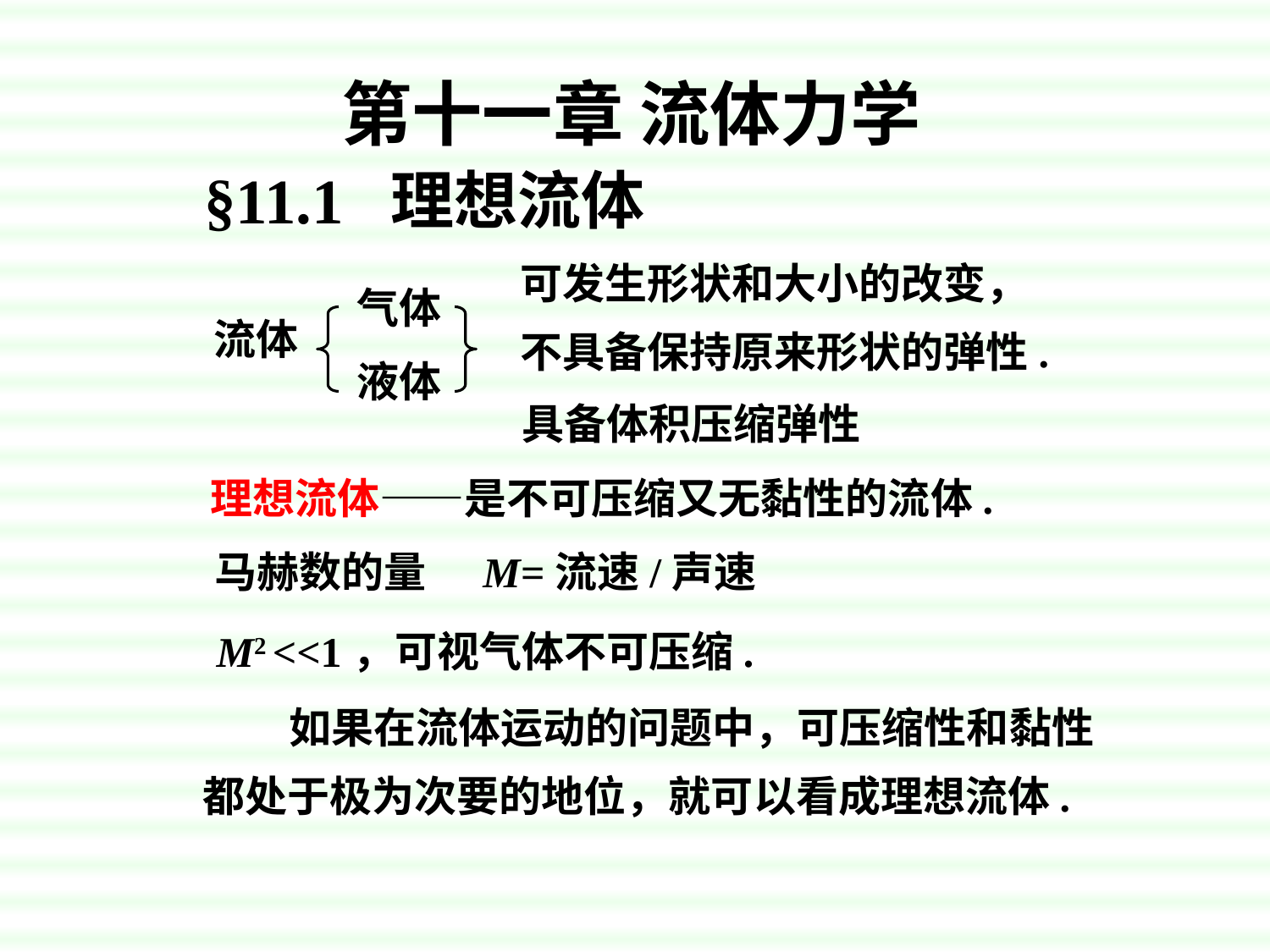

第十一章 流体力学
§11.1  理想流体
可发生形状和大小的改变，不具备保持原来形状的弹性.
气体
流体

液体
具备体积压缩弹性
理想流体——是不可压缩又无黏性的流体.
马赫数的量
M=流速/声速
M2 <<1，可视气体不可压缩.
        如果在流体运动的问题中，可压缩性和黏性都处于极为次要的地位，就可以看成理想流体.